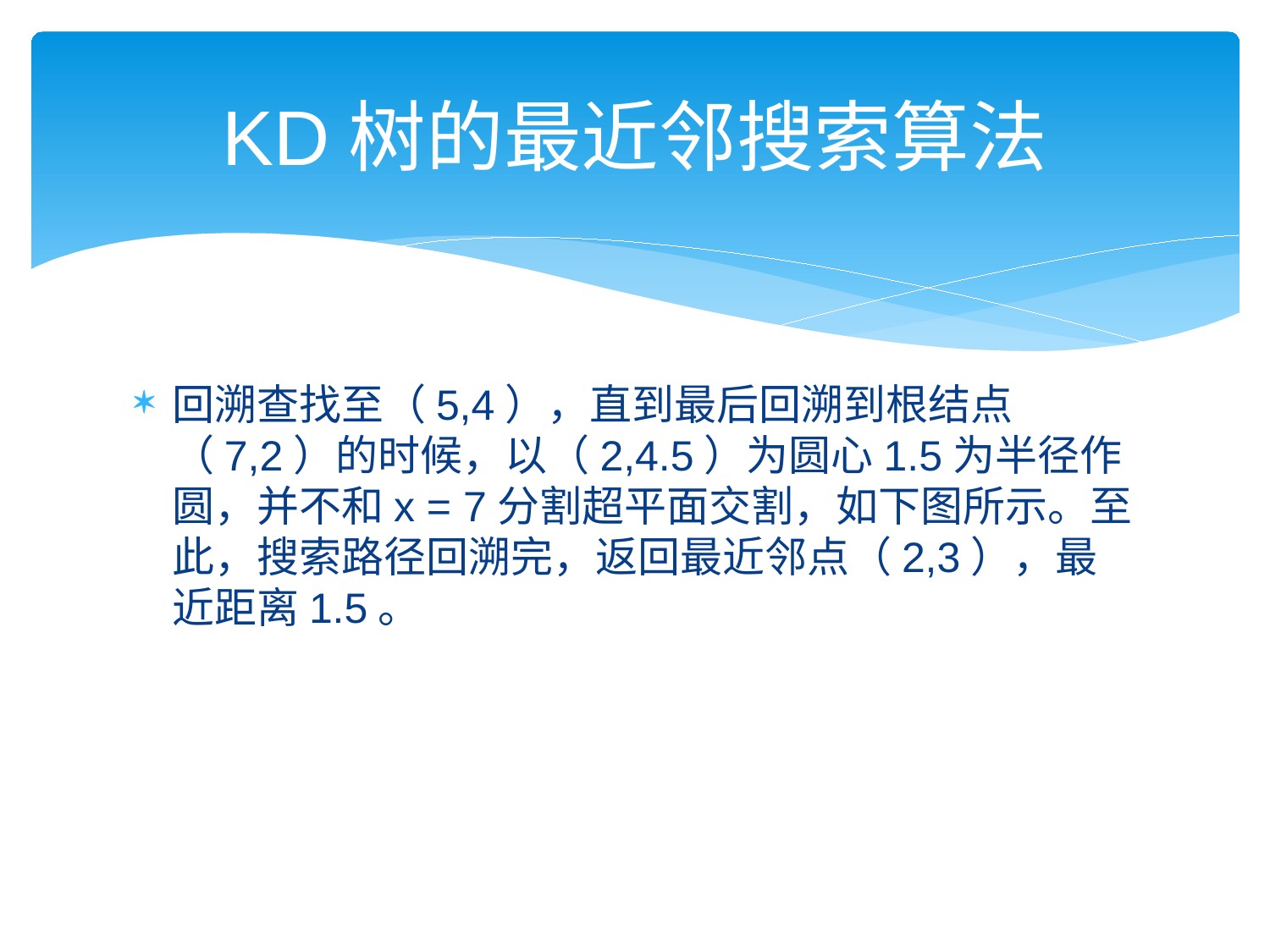

# KD树的最近邻搜索算法
回溯查找至（5,4），直到最后回溯到根结点（7,2）的时候，以（2,4.5）为圆心1.5为半径作圆，并不和x = 7分割超平面交割，如下图所示。至此，搜索路径回溯完，返回最近邻点（2,3），最近距离1.5。